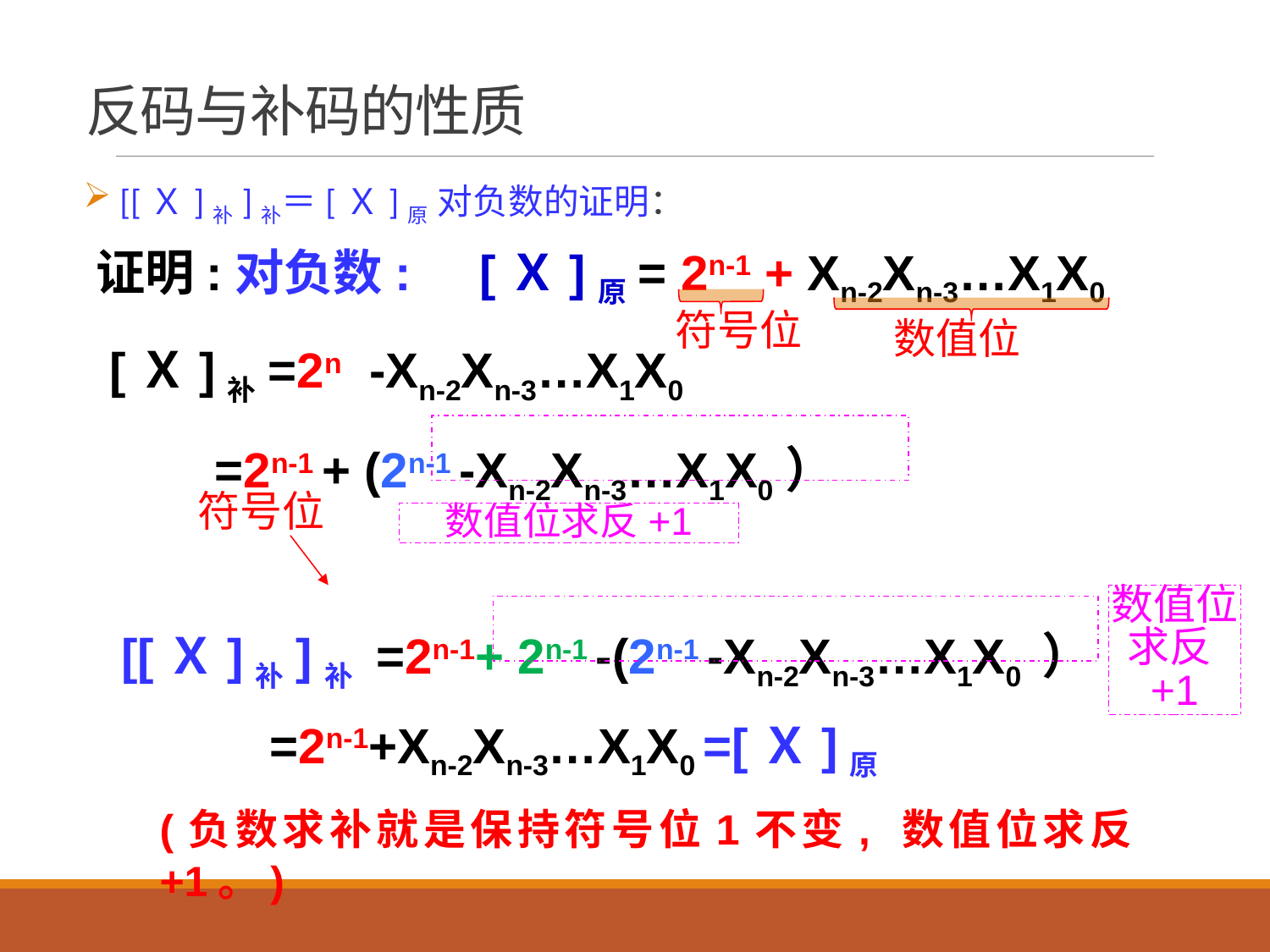

# 反码与补码的性质
 [[Ｘ]补]补＝[Ｘ]原  对负数的证明：
证明:对负数:     [Ｘ]原= 2n-1 + Xn-2Xn-3…X1X0
 [Ｘ]补=2n  -Xn-2Xn-3…X1X0
    =2n-1 + (2n-1 -Xn-2Xn-3…X1X0）

[[Ｘ]补]补 =2n-1+ 2n-1 -(2n-1 -Xn-2Xn-3…X1X0 ）
        =2n-1+Xn-2Xn-3…X1X0 =[Ｘ]原
(负数求补就是保持符号位1不变, 数值位求反+1。)

符号位

数值位

符号位
数值位求反+1
数值位求反+1